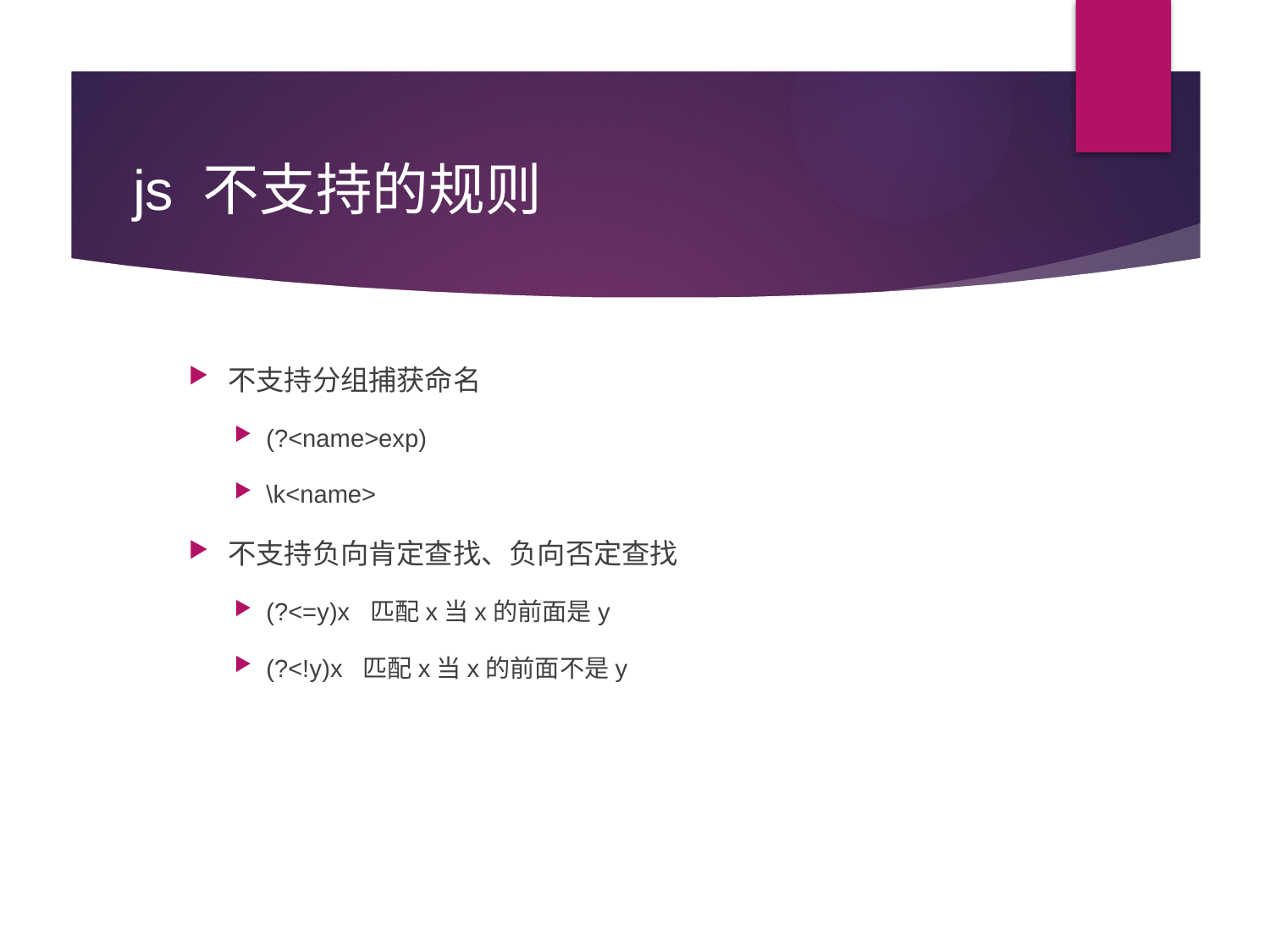

# js 不支持的规则
不支持分组捕获命名
(?<name>exp)
\k<name>
不支持负向肯定查找、负向否定查找
(?<=y)x  匹配x当x的前面是y
(?<!y)x  匹配x当x的前面不是y